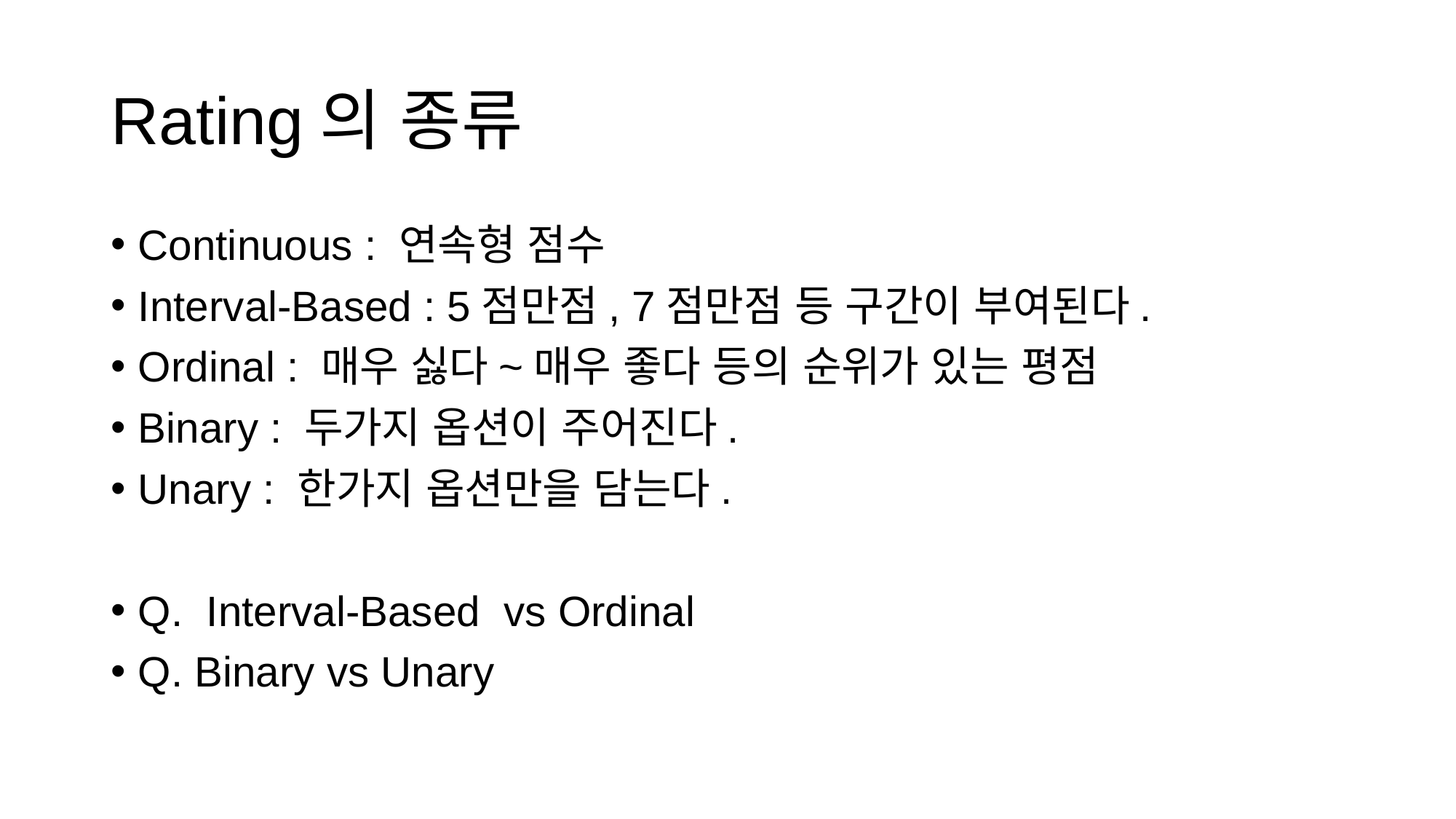

# Rating의 종류
Continuous : 연속형 점수
Interval-Based : 5점만점, 7점만점 등 구간이 부여된다.
Ordinal : 매우 싫다~매우 좋다 등의 순위가 있는 평점
Binary : 두가지 옵션이 주어진다.
Unary : 한가지 옵션만을 담는다.

Q.  Interval-Based  vs Ordinal
Q. Binary vs Unary